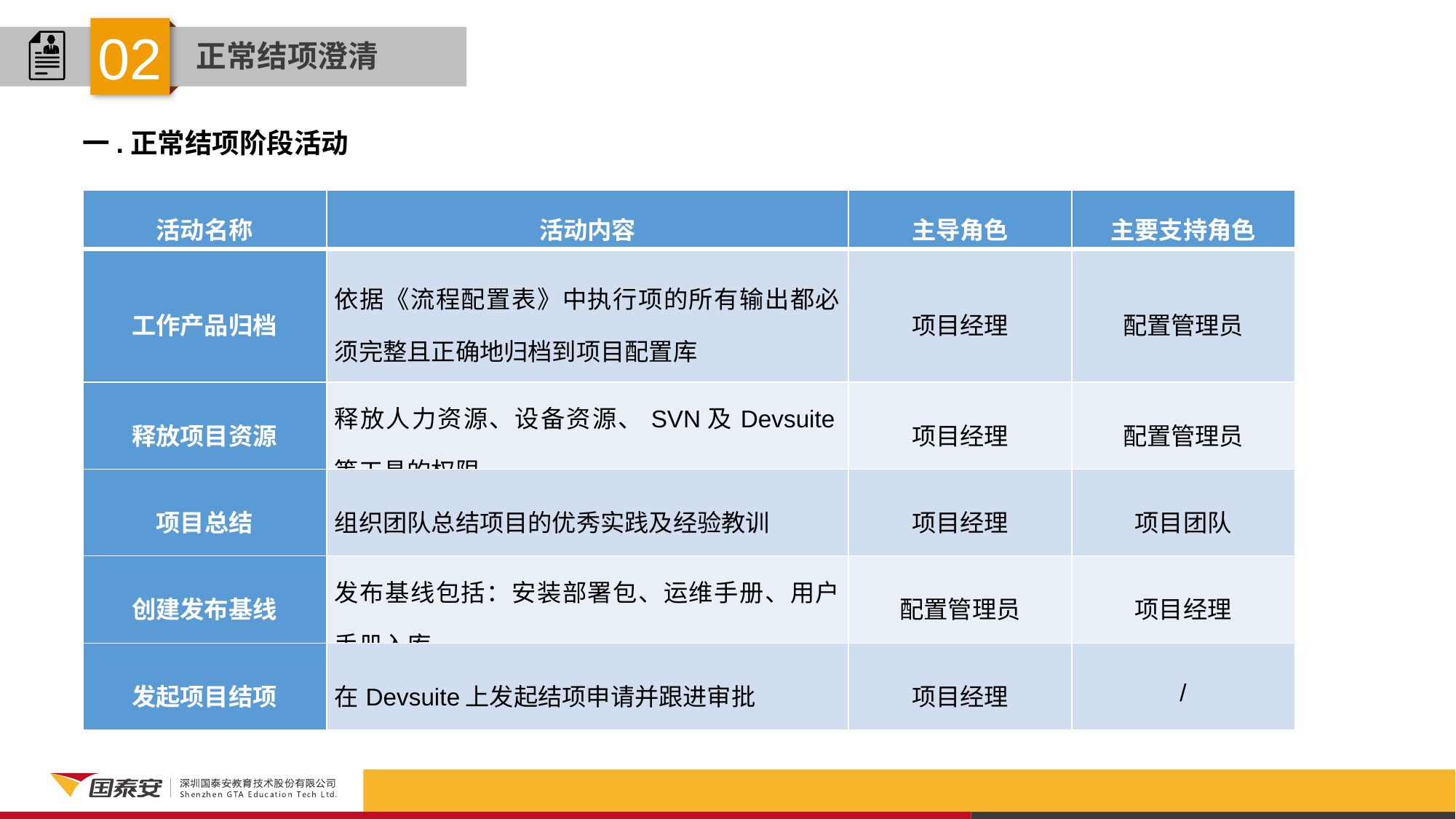

02

正常结项澄清

一.正常结项阶段活动

| 活动名称 | 活动内容 | 主导角色 | 主要支持角色 |
| --- | --- | --- | --- |
| 工作产品归档 | 依据《流程配置表》中执行项的所有输出都必须完整且正确地归档到项目配置库 | 项目经理 | 配置管理员 |
| 释放项目资源 | 释放人力资源、设备资源、SVN及Devsuite等工具的权限 | 项目经理 | 配置管理员 |
| 项目总结 | 组织团队总结项目的优秀实践及经验教训 | 项目经理 | 项目团队 |
| 创建发布基线 | 发布基线包括：安装部署包、运维手册、用户手册入库 | 配置管理员 | 项目经理 |
| 发起项目结项 | 在Devsuite上发起结项申请并跟进审批 | 项目经理 | / |